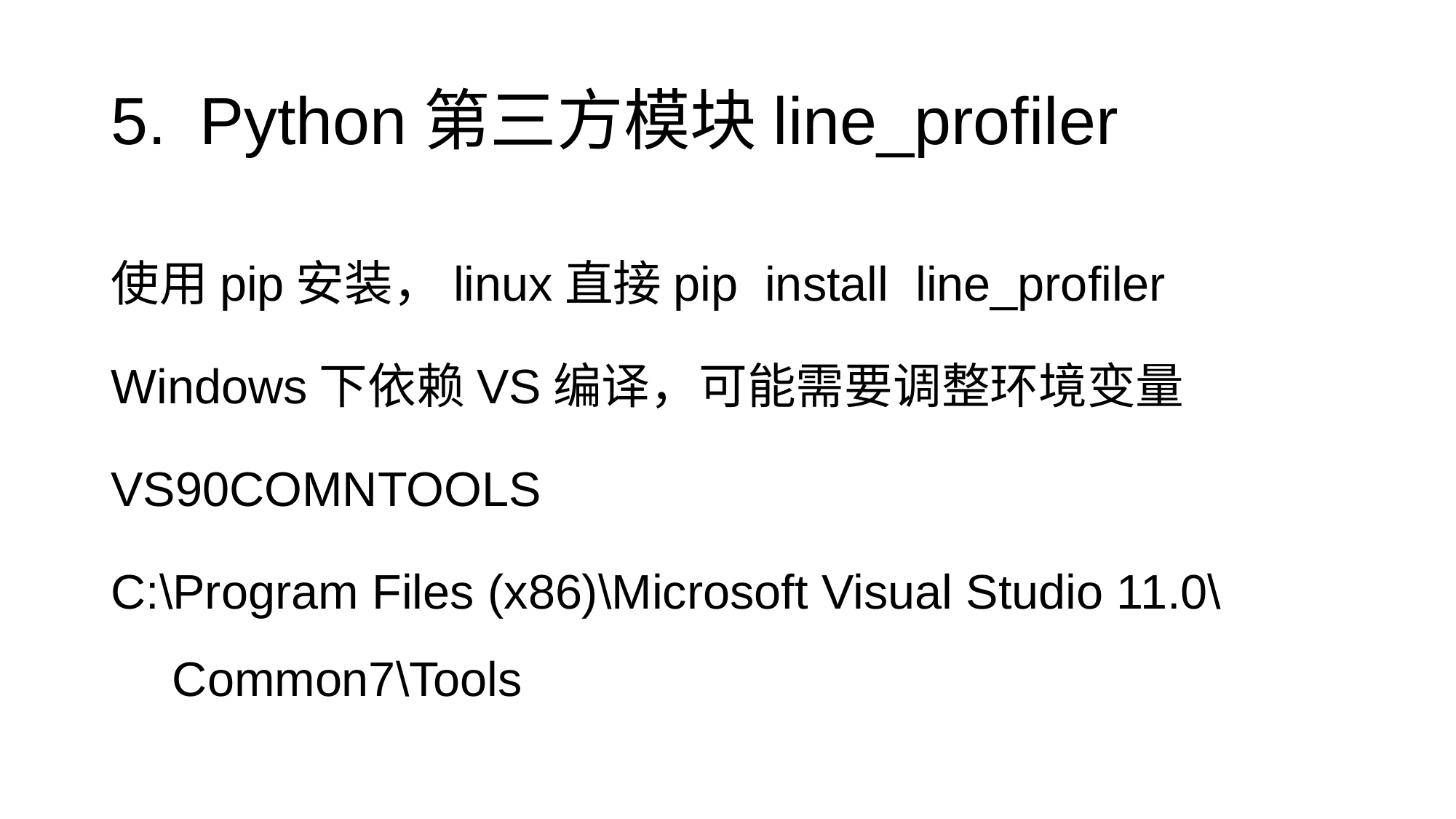

# Python第三方模块line_profiler
使用pip安装，linux直接pip  install  line_profiler
Windows下依赖VS编译，可能需要调整环境变量
VS90COMNTOOLS
C:\Program Files (x86)\Microsoft Visual Studio 11.0\Common7\Tools